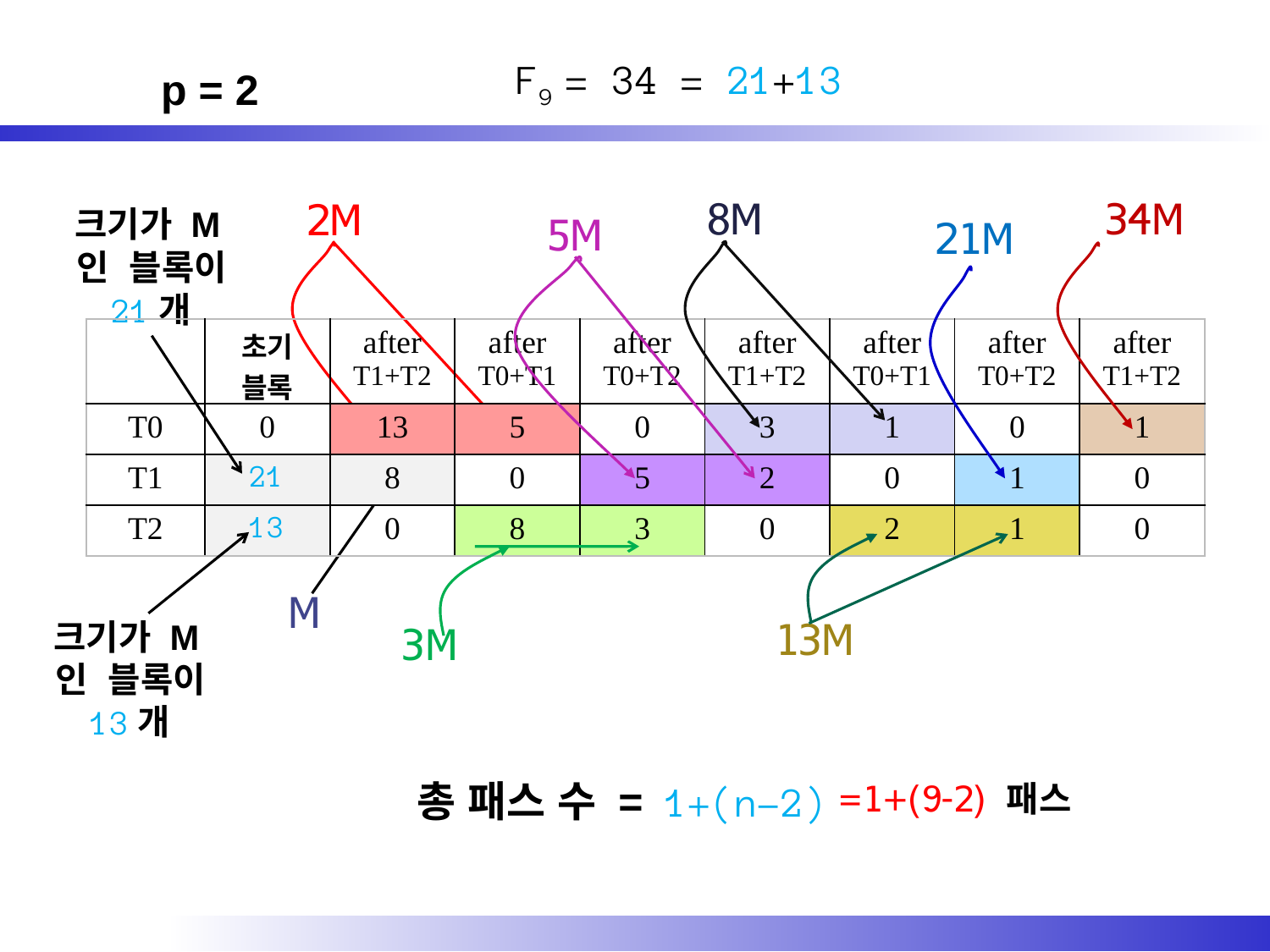

F9 = 34 = 21+13
# p = 2
8M
34M
2M
크기가 M인  블록이 21개
5M
21M

|  | 초기 블록 | after T1+T2 | after T0+T1 | after T0+T2 | after T1+T2 | after T0+T1 | after T0+T2 | after T1+T2 |
| --- | --- | --- | --- | --- | --- | --- | --- | --- |
| T0 | 0 | 13 | 5 | 0 | 3 | 1 | 0 | 1 |
| T1 | 21 | 8 | 0 | 5 | 2 | 0 | 1 | 0 |
| T2 | 13 | 0 | 8 | 3 | 0 | 2 | 1 | 0 |

M
13M
크기가 M인  블록이 13개
3M
총 패스 수 = 1+(n-2)
=1+(9-2) 패스